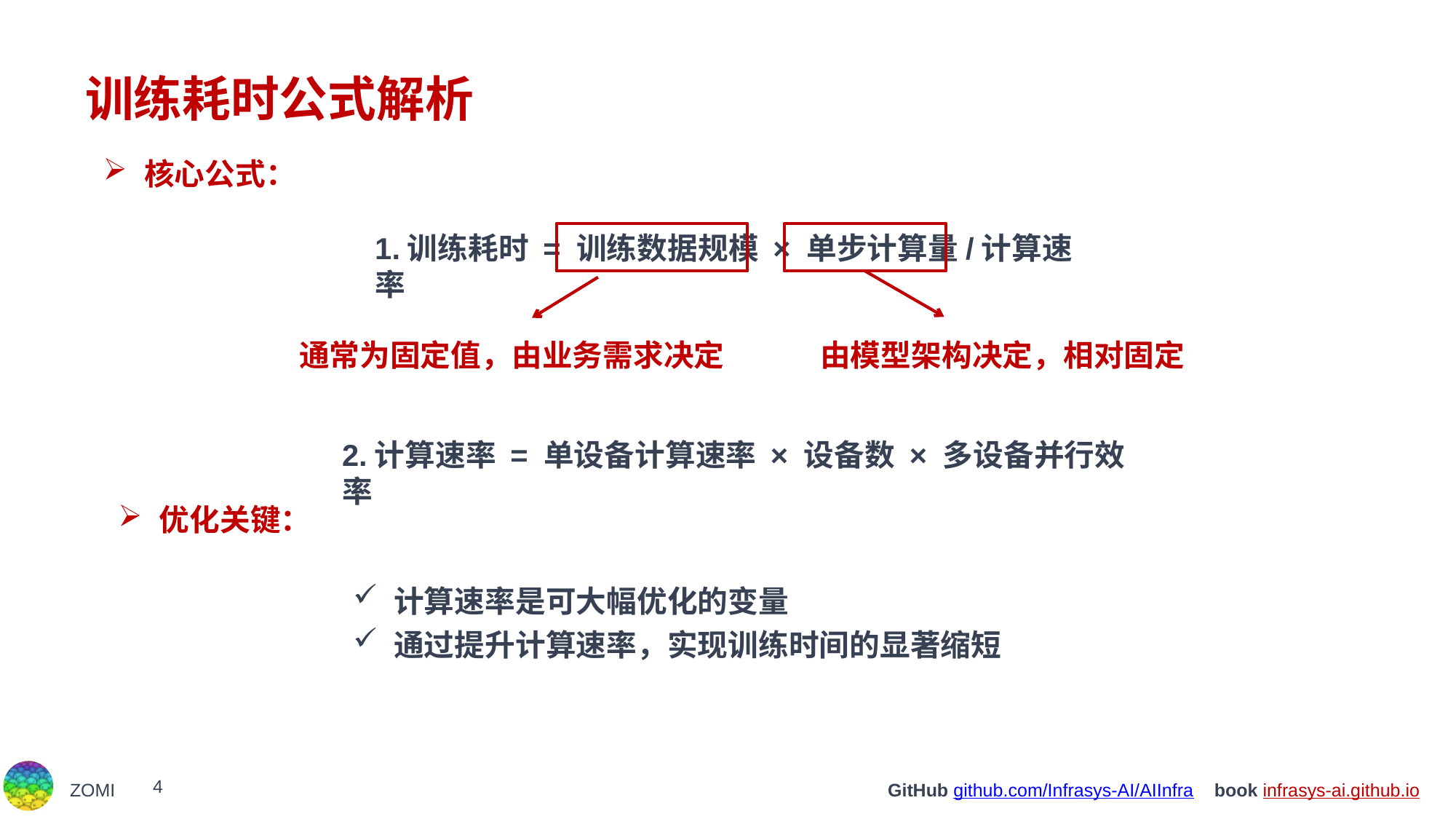

# 训练耗时公式解析
核心公式：
1.训练耗时 = 训练数据规模 × 单步计算量/计算速率

通常为固定值，由业务需求决定
由模型架构决定，相对固定
2.计算速率 = 单设备计算速率 × 设备数 × 多设备并行效率
优化关键：
计算速率是可大幅优化的变量
通过提升计算速率，实现训练时间的显著缩短